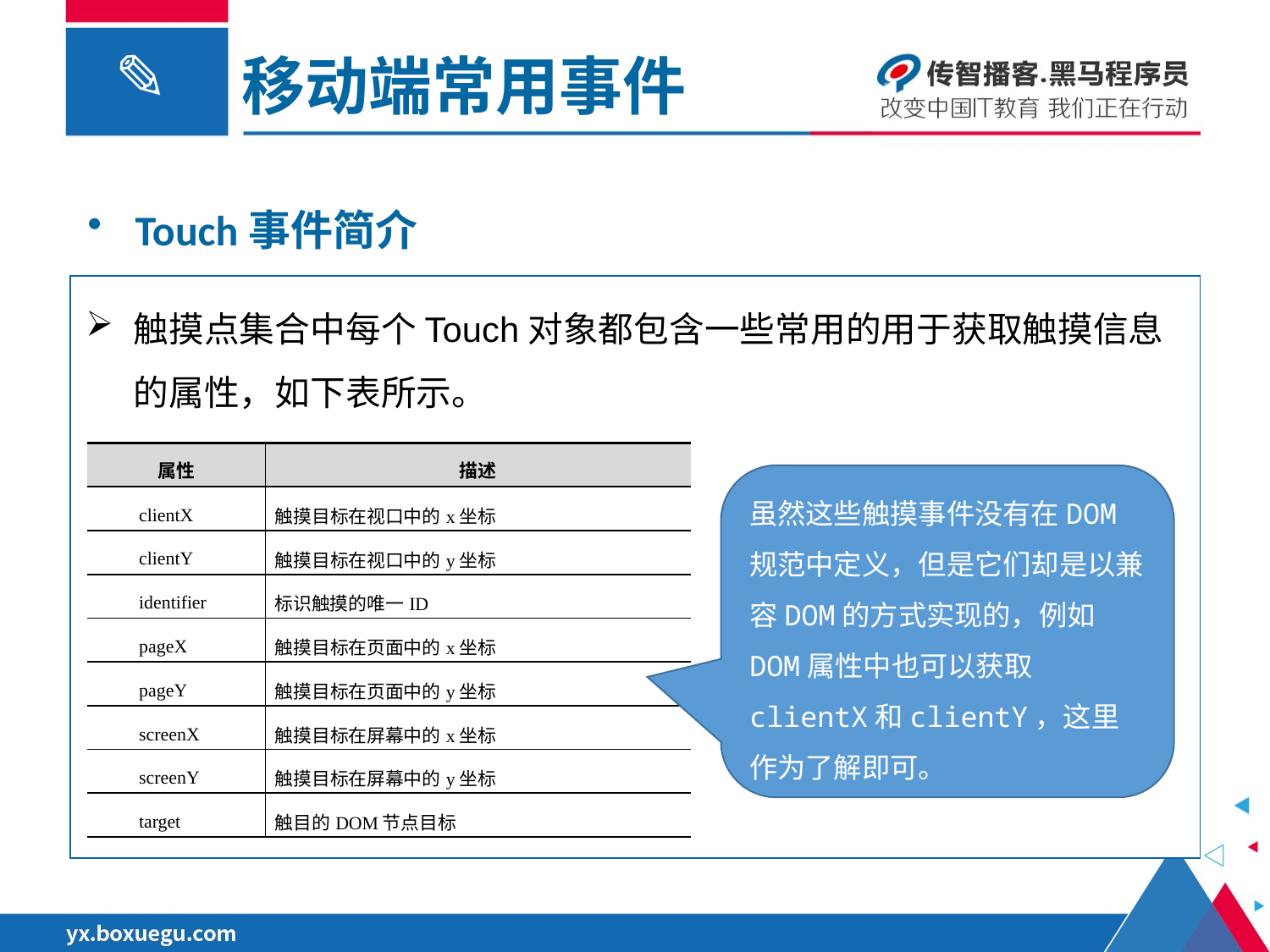

移动端常用事件
Touch事件简介

触摸点集合中每个Touch对象都包含一些常用的用于获取触摸信息的属性，如下表所示。
| 属性 | 描述 |
| --- | --- |
| clientX | 触摸目标在视口中的x坐标 |
| clientY | 触摸目标在视口中的y坐标 |
| identifier | 标识触摸的唯一ID |
| pageX | 触摸目标在页面中的x坐标 |
| pageY | 触摸目标在页面中的y坐标 |
| screenX | 触摸目标在屏幕中的x坐标 |
| screenY | 触摸目标在屏幕中的y坐标 |
| target | 触目的DOM节点目标 |
虽然这些触摸事件没有在DOM规范中定义，但是它们却是以兼容DOM的方式实现的，例如DOM属性中也可以获取clientX和clientY，这里作为了解即可。